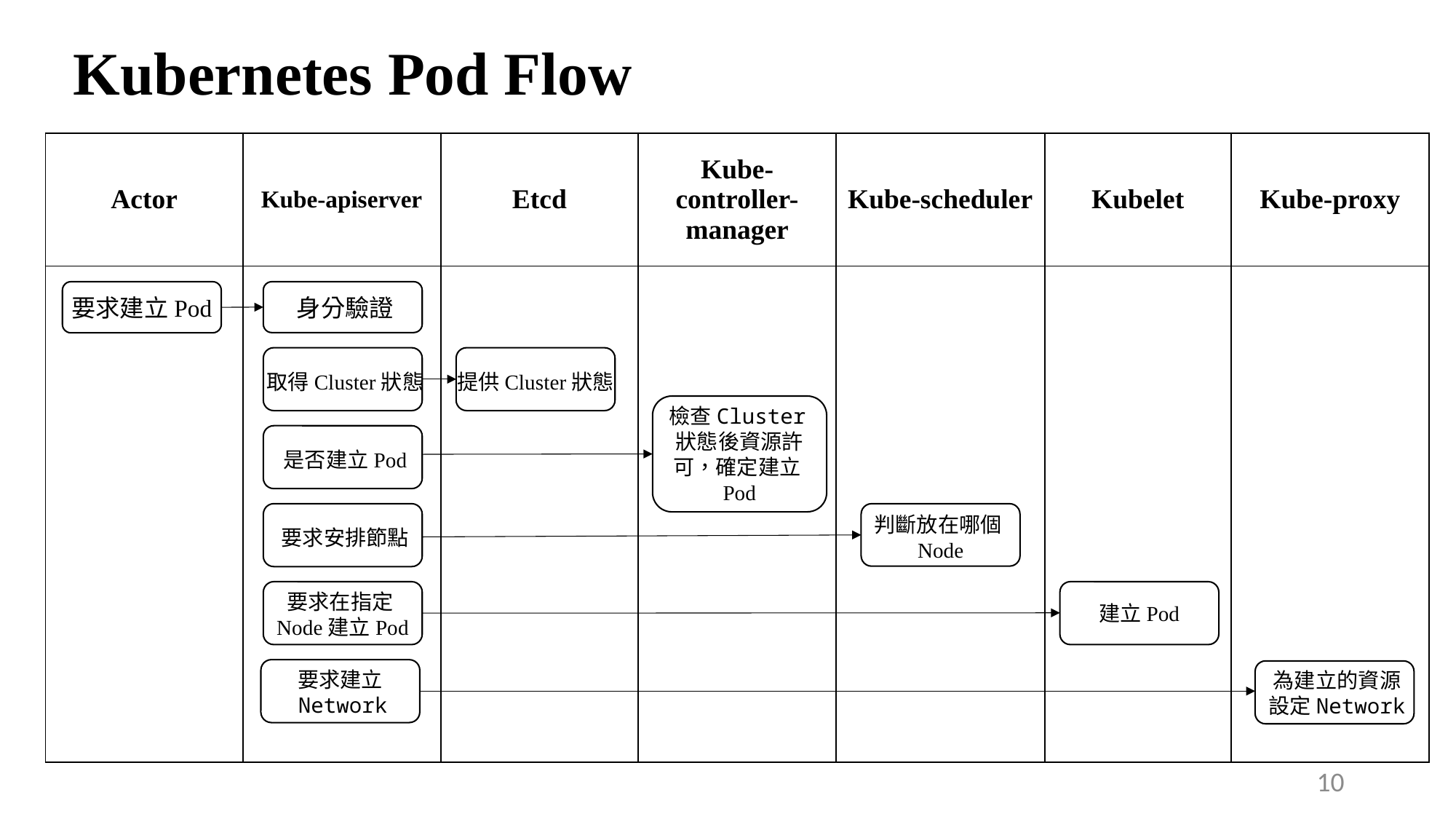

Kubernetes Pod Flow
| Actor | Kube-apiserver | Etcd | Kube-controller-manager | Kube-scheduler | Kubelet | Kube-proxy |
| --- | --- | --- | --- | --- | --- | --- |
|  |  |  |  |  |  |  |

身分驗證
要求建立Pod

取得Cluster狀態
提供Cluster狀態
檢查Cluster狀態後資源許可，確定建立Pod

是否建立Pod

判斷放在哪個Node
要求安排節點

要求在指定Node建立Pod
建立Pod

要求建立Network

為建立的資源設定Network
10